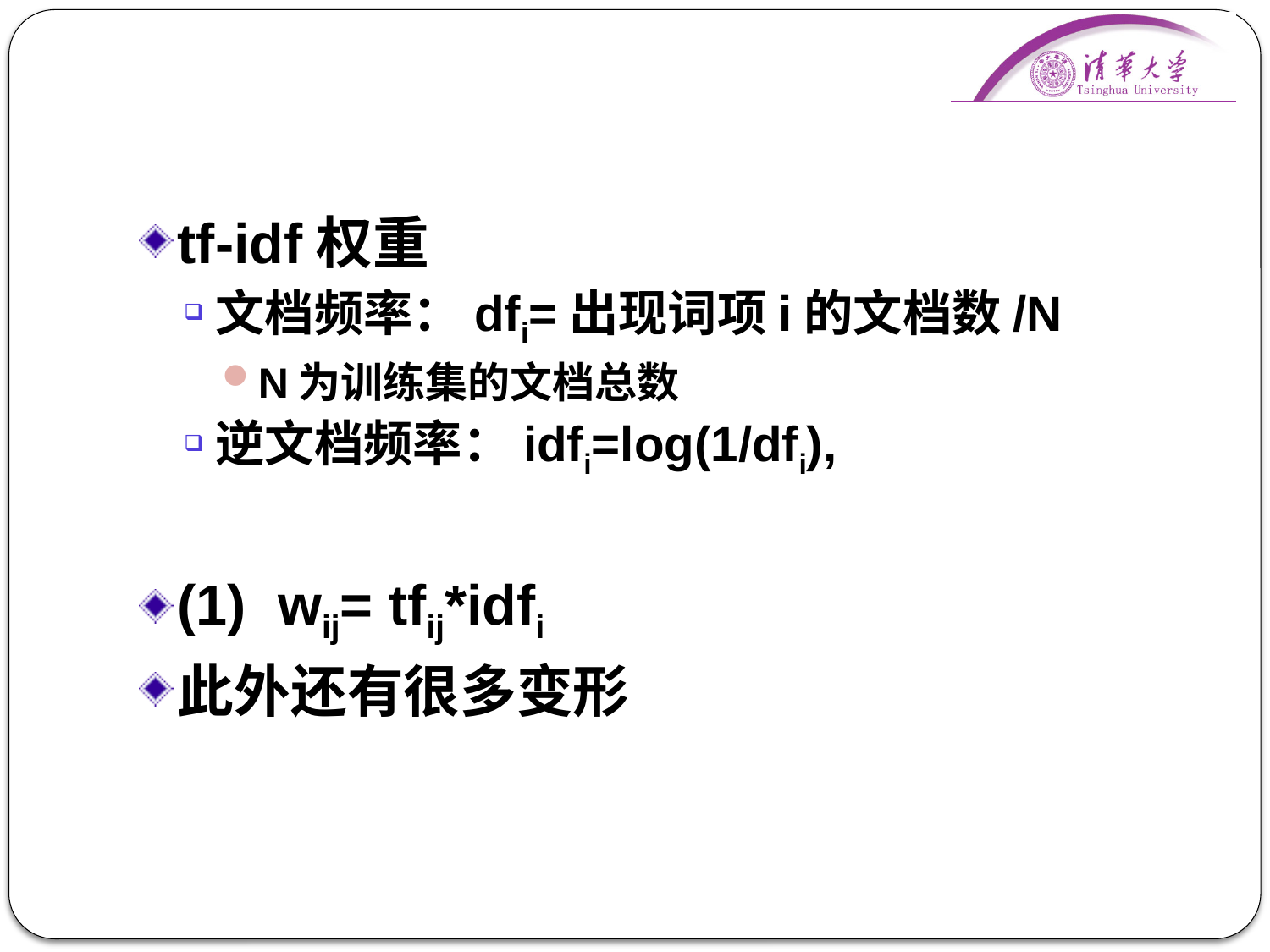

#
tf-idf权重
文档频率：dfi=出现词项i的文档数/N
N为训练集的文档总数
逆文档频率：idfi=log(1/dfi),

(1)  wij= tfij*idfi
此外还有很多变形
59